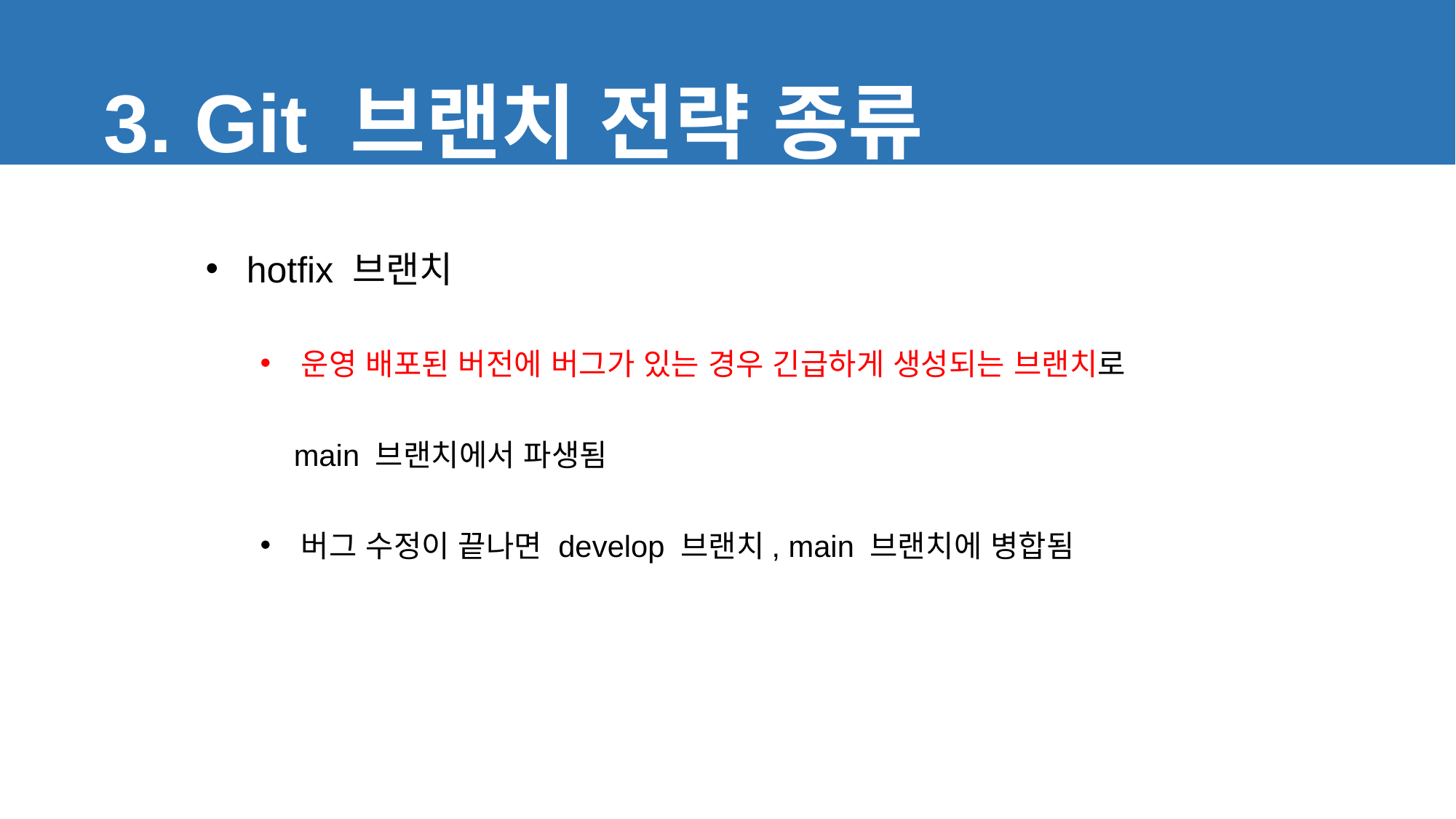

3. Git 브랜치 전략 종류
hotfix 브랜치
운영 배포된 버전에 버그가 있는 경우 긴급하게 생성되는 브랜치로
    main 브랜치에서 파생됨
버그 수정이 끝나면 develop 브랜치, main 브랜치에 병합됨